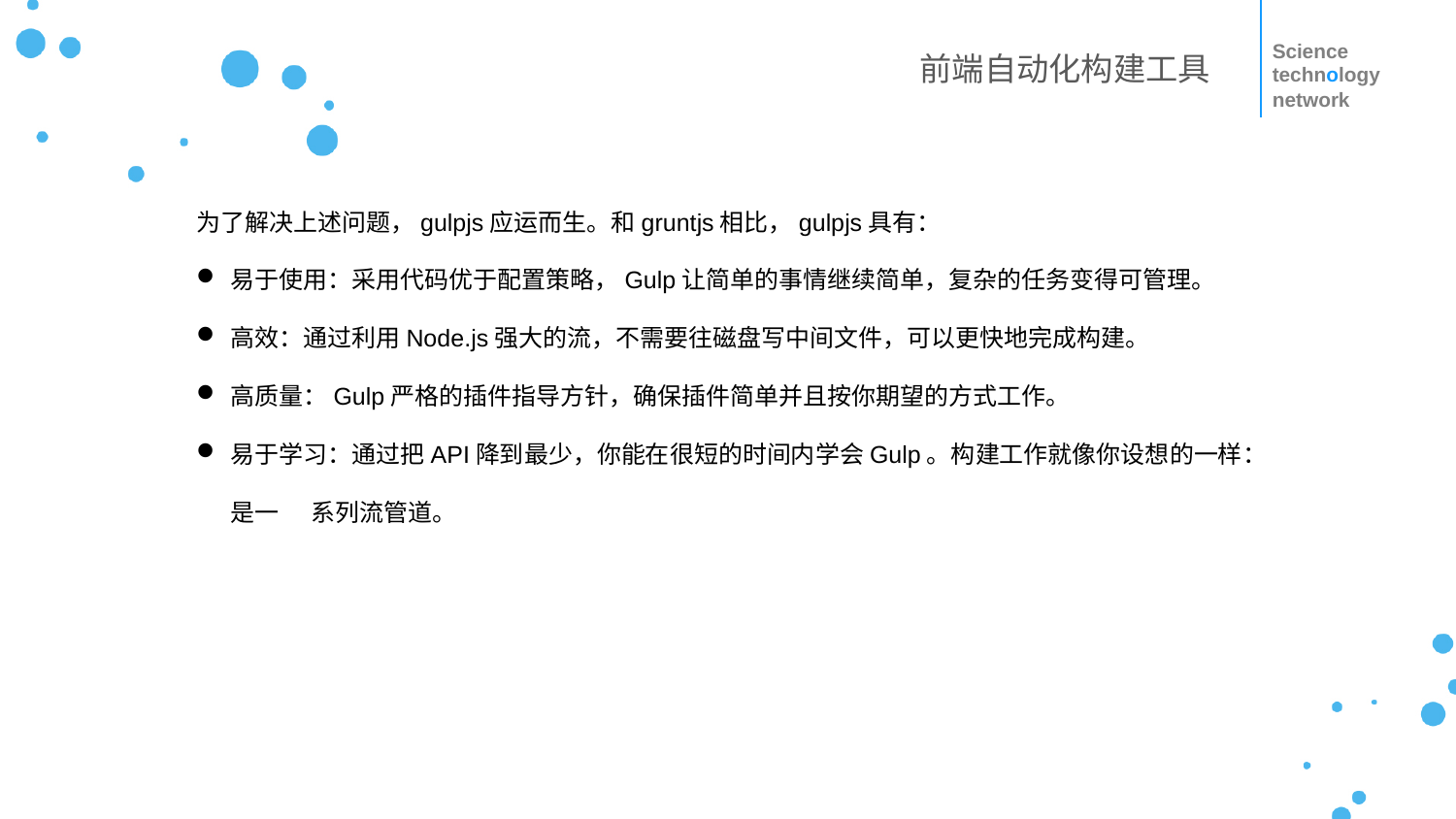

Science
technology
network
前端自动化构建工具
为了解决上述问题，gulpjs应运而生。和gruntjs相比，gulpjs具有：
易于使用：采用代码优于配置策略，Gulp让简单的事情继续简单，复杂的任务变得可管理。
高效：通过利用Node.js强大的流，不需要往磁盘写中间文件，可以更快地完成构建。
高质量：Gulp严格的插件指导方针，确保插件简单并且按你期望的方式工作。
易于学习：通过把API降到最少，你能在很短的时间内学会Gulp。构建工作就像你设想的一样：是一      系列流管道。